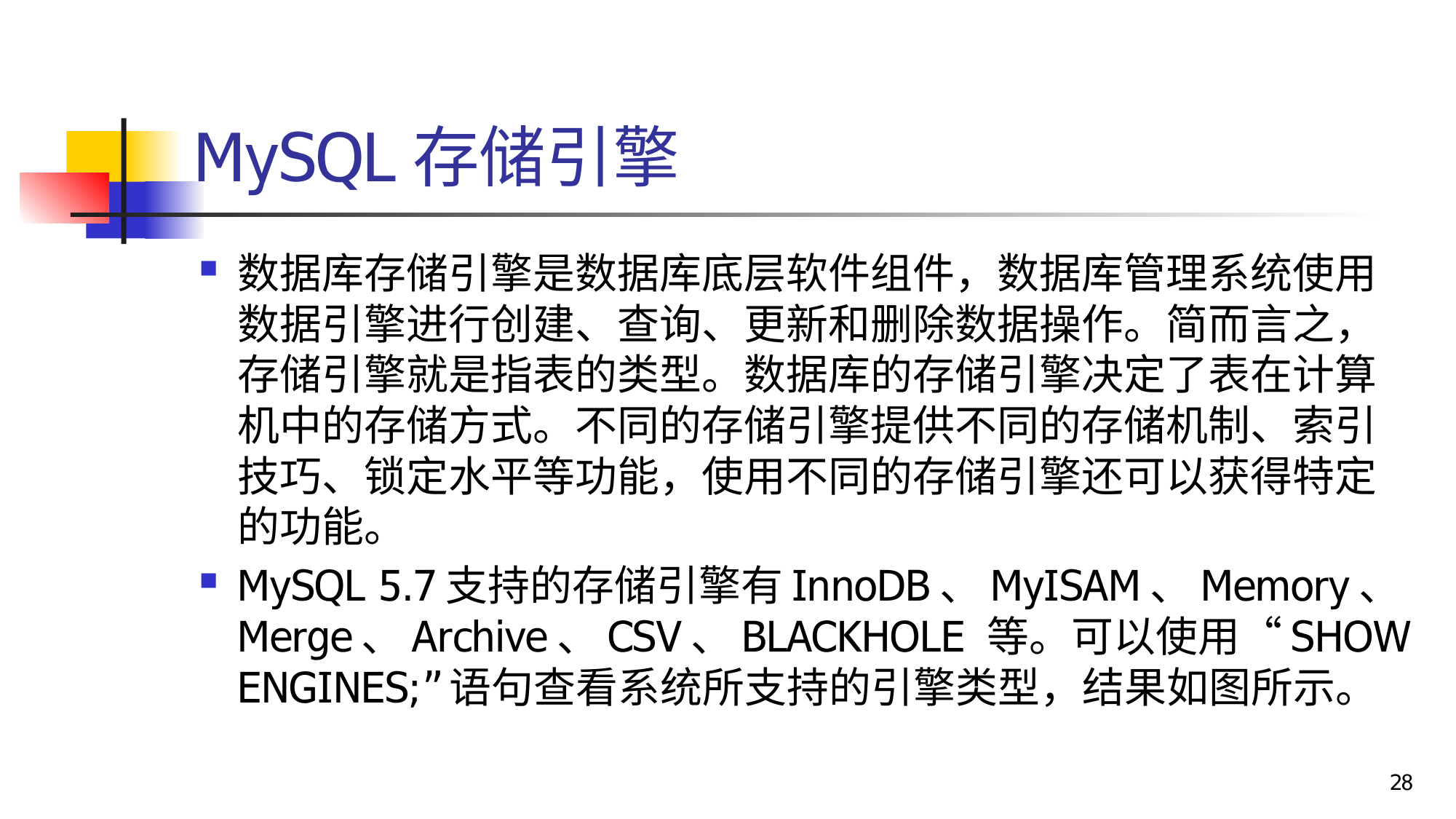

# MySQL存储引擎
数据库存储引擎是数据库底层软件组件，数据库管理系统使用数据引擎进行创建、查询、更新和删除数据操作。简而言之，存储引擎就是指表的类型。数据库的存储引擎决定了表在计算机中的存储方式。不同的存储引擎提供不同的存储机制、索引技巧、锁定水平等功能，使用不同的存储引擎还可以获得特定的功能。
MySQL 5.7支持的存储引擎有InnoDB、MyISAM、Memory、Merge、Archive、CSV、BLACKHOLE 等。可以使用“SHOW ENGINES;”语句查看系统所支持的引擎类型，结果如图所示。

28